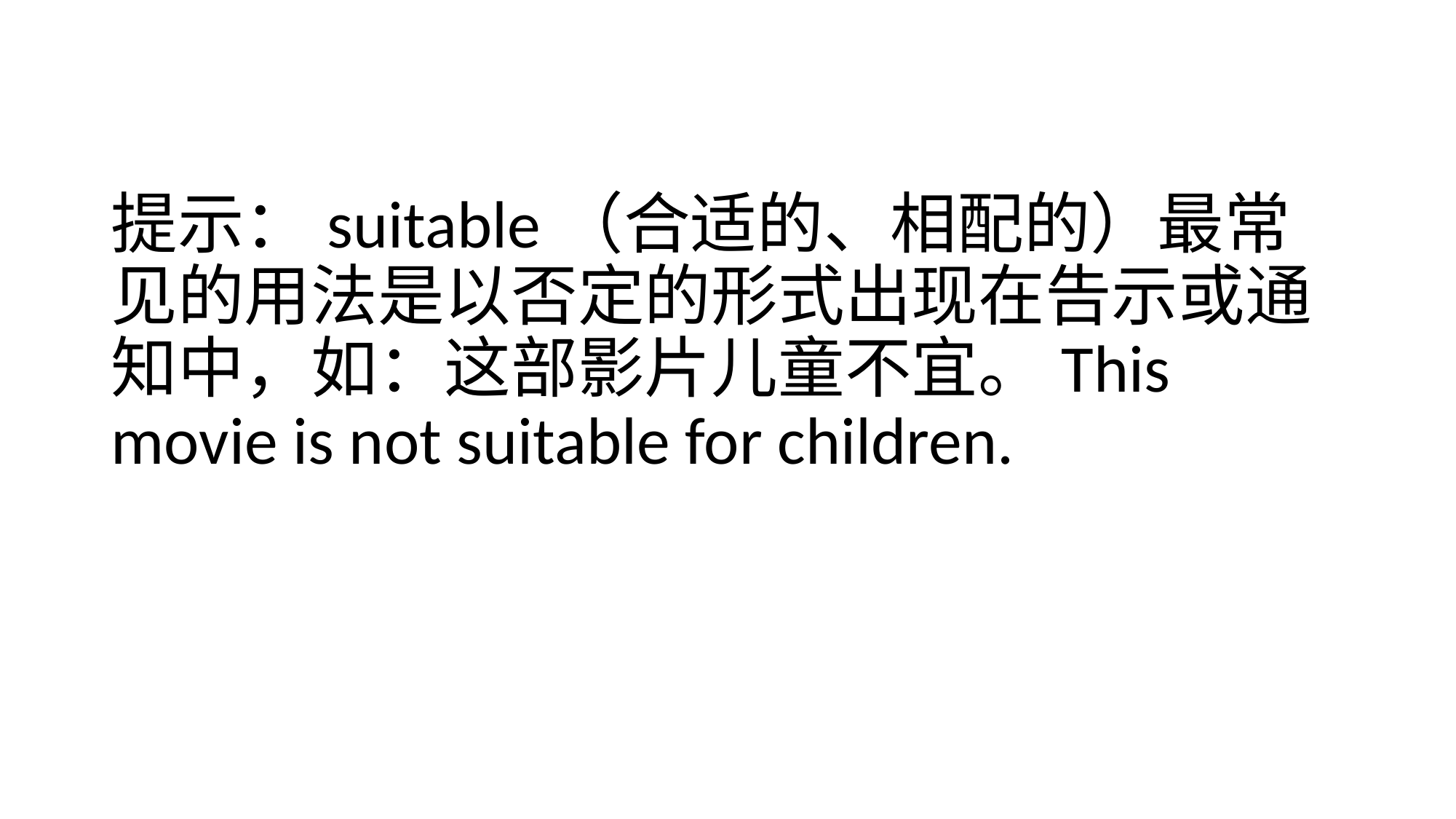

# 提示：suitable（合适的、相配的）最常见的用法是以否定的形式出现在告示或通知中，如：这部影片儿童不宜。This movie is not suitable for children.